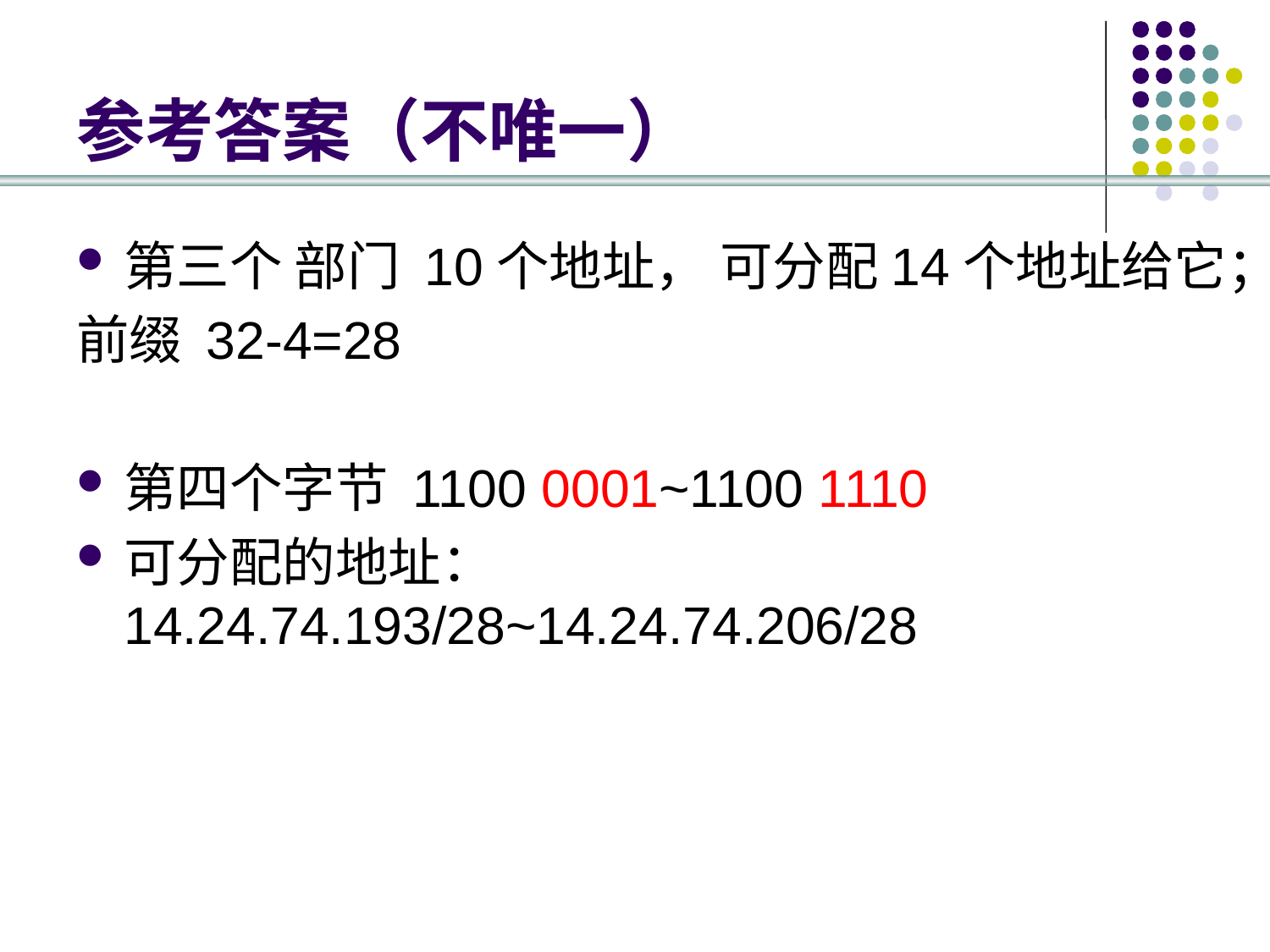

# 参考答案（不唯一）
第三个 部门 10个地址， 可分配14个地址给它；
前缀 32-4=28

第四个字节 1100 0001~1100 1110
可分配的地址： 14.24.74.193/28~14.24.74.206/28